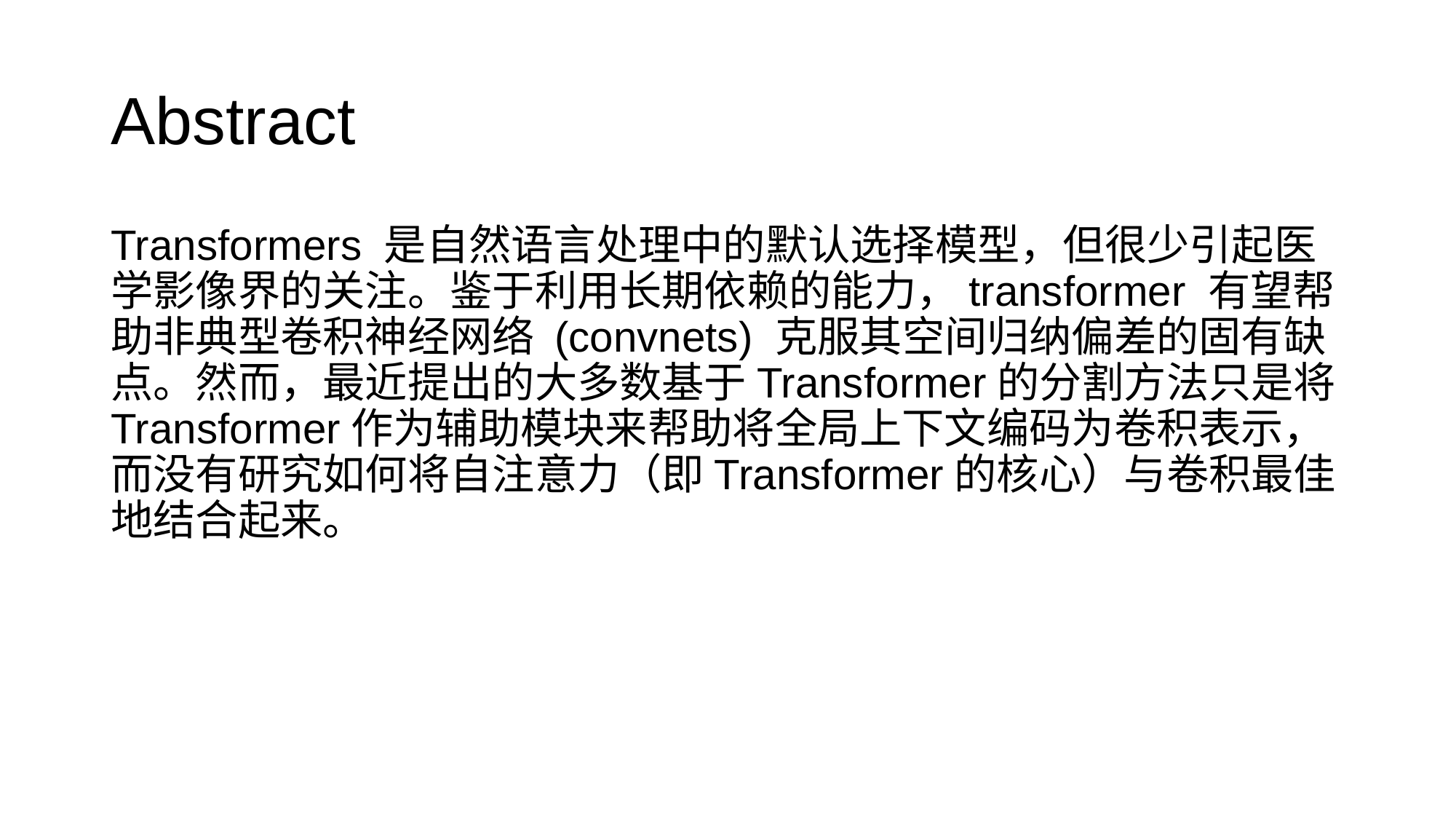

# Abstract
Transformers 是自然语言处理中的默认选择模型，但很少引起医学影像界的关注。鉴于利用长期依赖的能力，transformer 有望帮助非典型卷积神经网络 (convnets) 克服其空间归纳偏差的固有缺点。然而，最近提出的大多数基于Transformer的分割方法只是将Transformer作为辅助模块来帮助将全局上下文编码为卷积表示，而没有研究如何将自注意力（即Transformer的核心）与卷积最佳地结合起来。